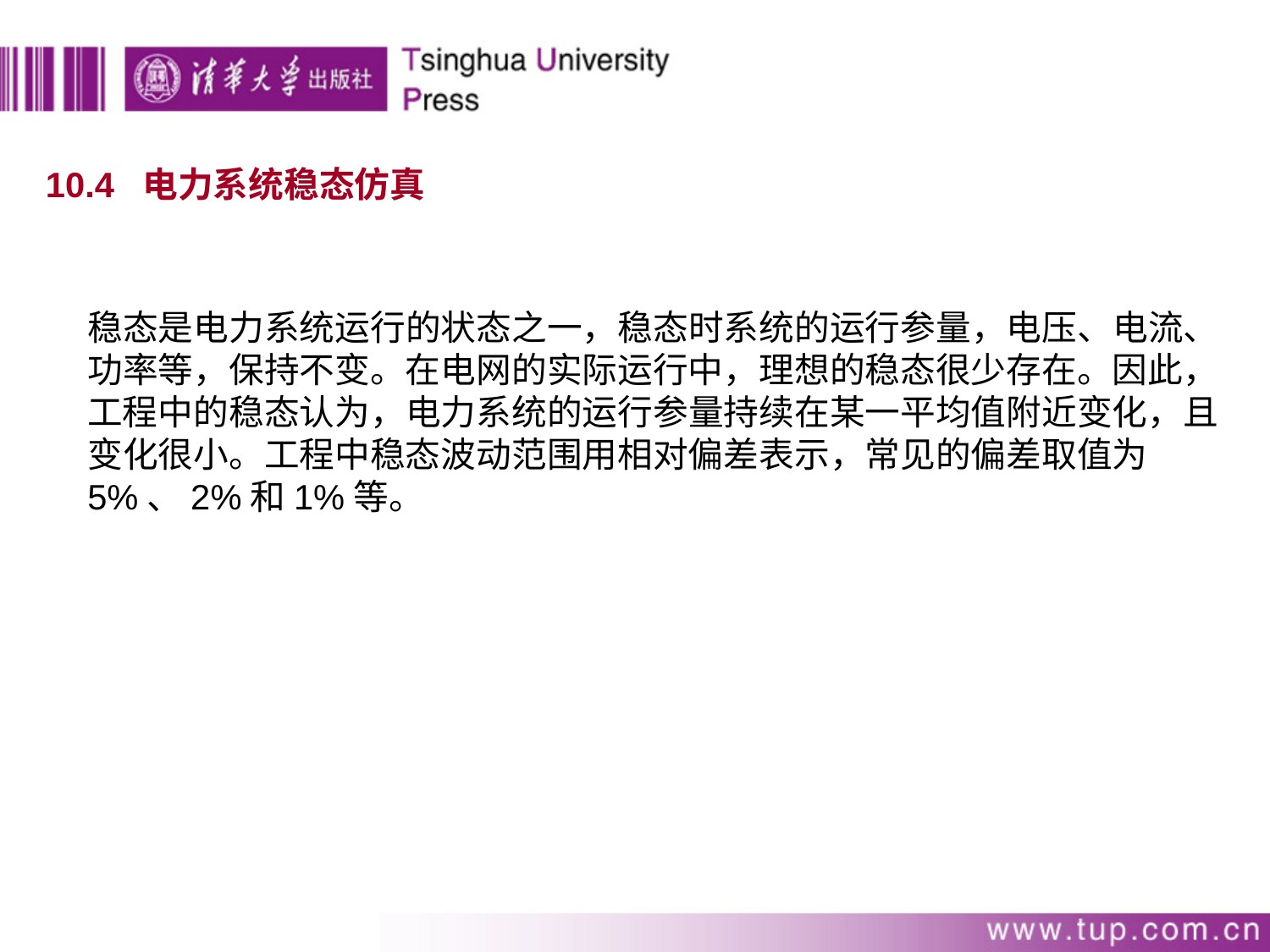

10.4  电力系统稳态仿真
稳态是电力系统运行的状态之一，稳态时系统的运行参量，电压、电流、功率等，保持不变。在电网的实际运行中，理想的稳态很少存在。因此，工程中的稳态认为，电力系统的运行参量持续在某一平均值附近变化，且变化很小。工程中稳态波动范围用相对偏差表示，常见的偏差取值为5%、2%和1%等。